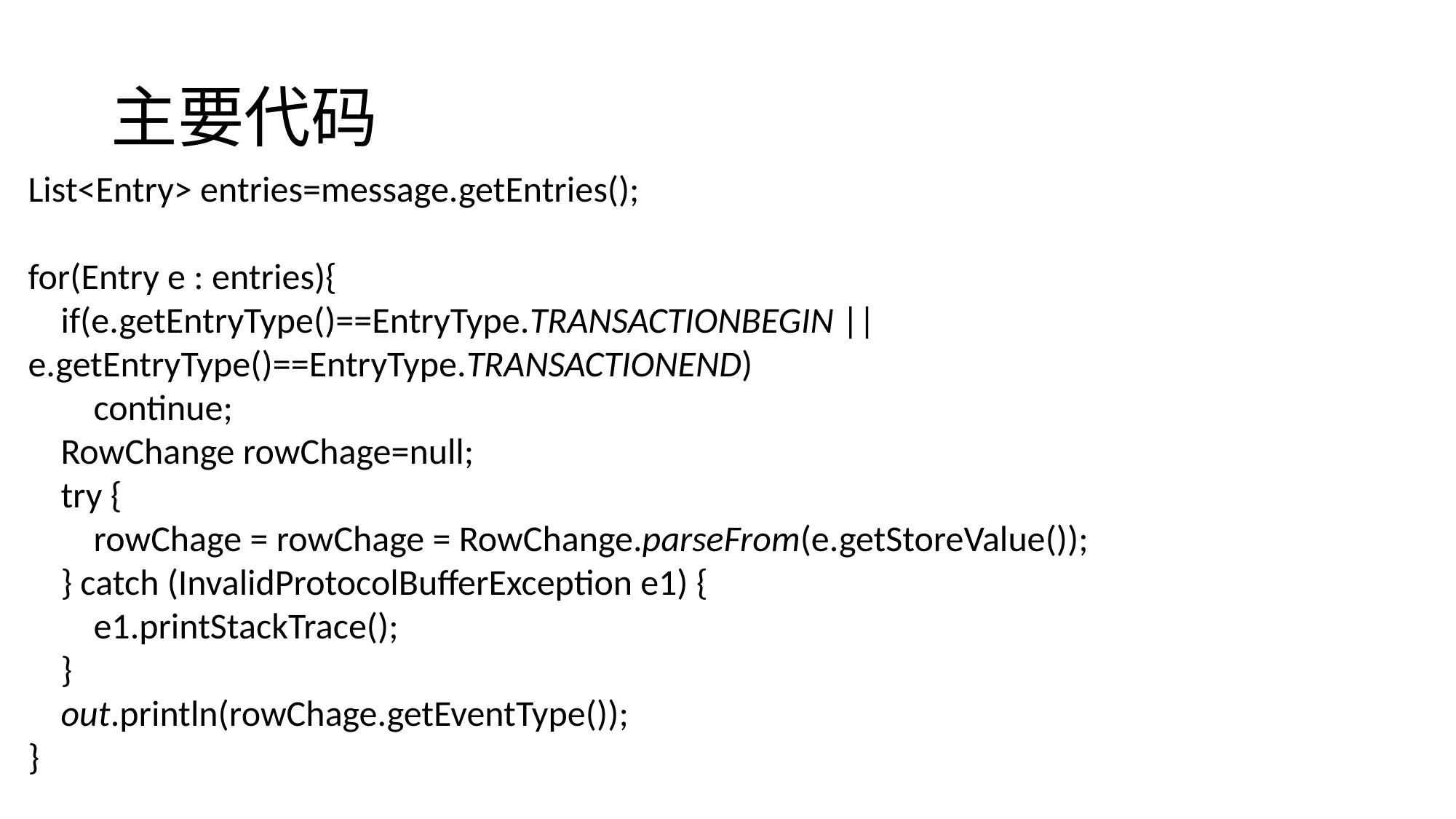

# 主要代码
List<Entry> entries=message.getEntries();

for(Entry e : entries){
    if(e.getEntryType()==EntryType.TRANSACTIONBEGIN || e.getEntryType()==EntryType.TRANSACTIONEND)
        continue;
    RowChange rowChage=null;
    try {
        rowChage = rowChage = RowChange.parseFrom(e.getStoreValue());
    } catch (InvalidProtocolBufferException e1) {
        e1.printStackTrace();
    }
    out.println(rowChage.getEventType());
}